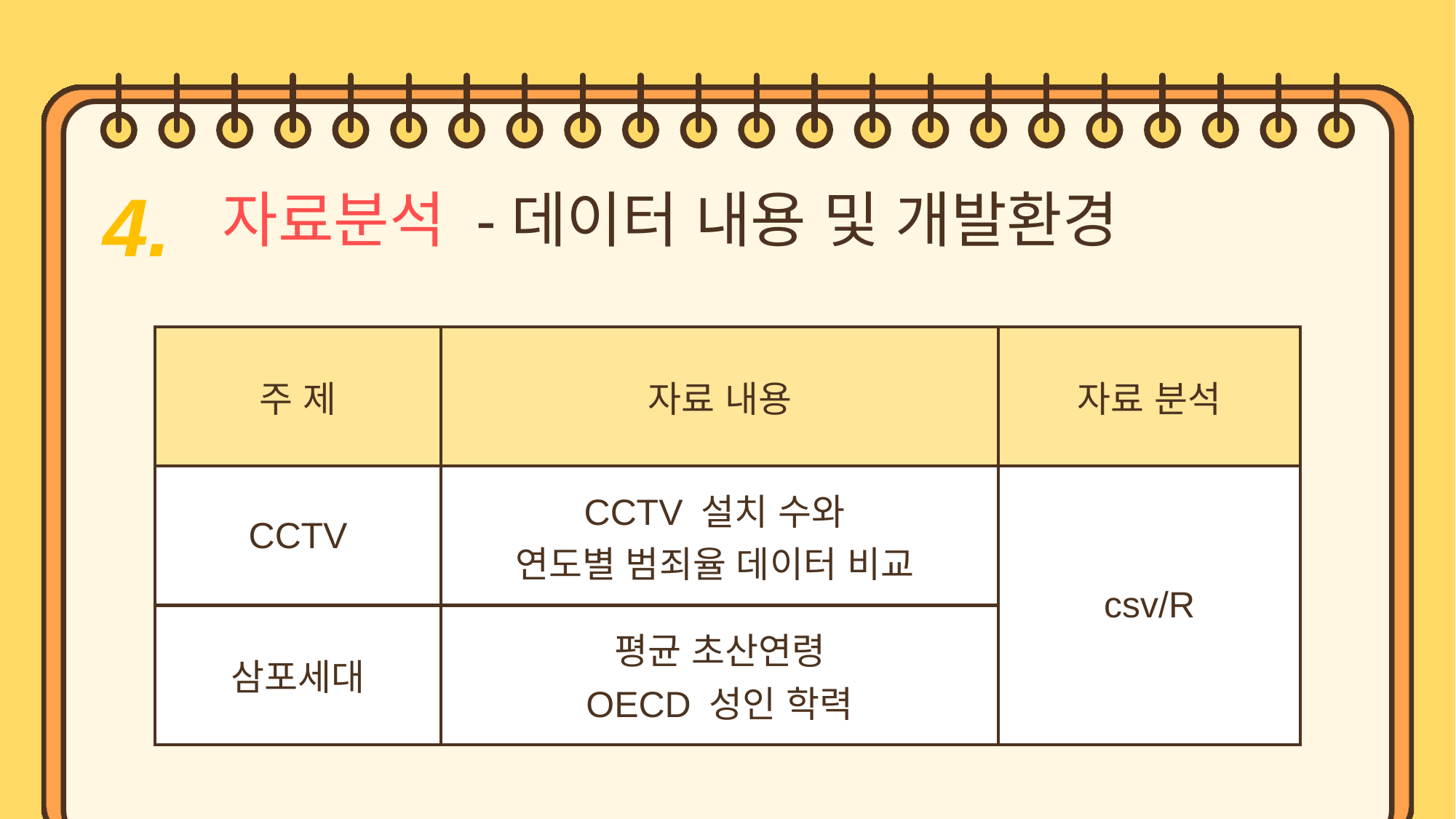

4.
자료분석 -데이터 내용 및 개발환경
| 주 제 | 자료 내용 | 자료 분석 |
| --- | --- | --- |
| CCTV | CCTV 설치 수와 연도별 범죄율 데이터 비교 | csv/R |
| 삼포세대 | 평균 초산연령 OECD 성인 학력 |  |